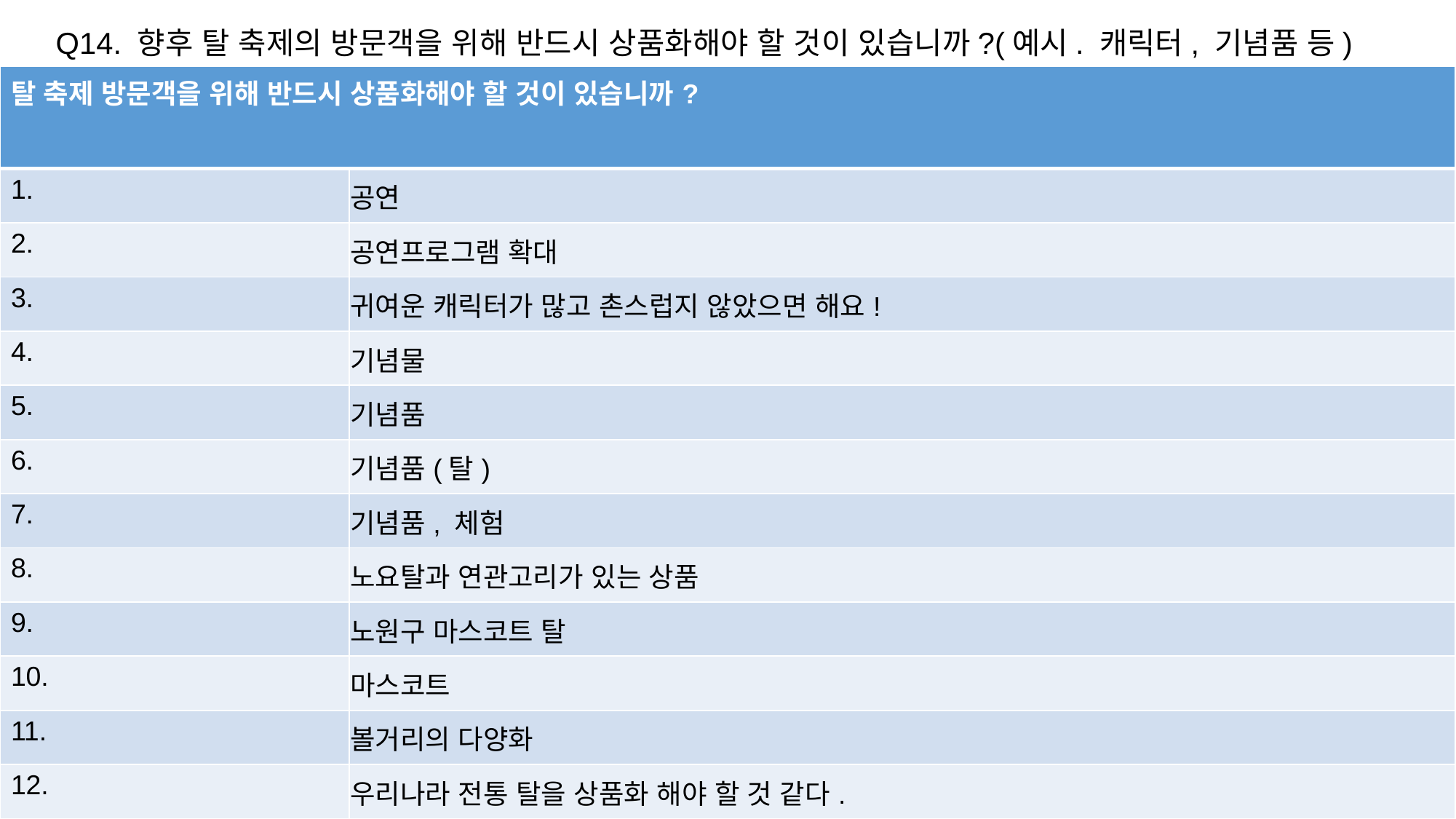

Q14. 향후 탈 축제의 방문객을 위해 반드시 상품화해야 할 것이 있습니까?(예시. 캐릭터, 기념품 등)
| 탈 축제 방문객을 위해 반드시 상품화해야 할 것이 있습니까? |  |
| --- | --- |
| 1. | 공연 |
| 2. | 공연프로그램 확대 |
| 3. | 귀여운 캐릭터가 많고 촌스럽지 않았으면 해요! |
| 4. | 기념물 |
| 5. | 기념품 |
| 6. | 기념품(탈) |
| 7. | 기념품, 체험 |
| 8. | 노요탈과 연관고리가 있는 상품 |
| 9. | 노원구 마스코트 탈 |
| 10. | 마스코트 |
| 11. | 볼거리의 다양화 |
| 12. | 우리나라 전통 탈을 상품화 해야 할 것 같다. |